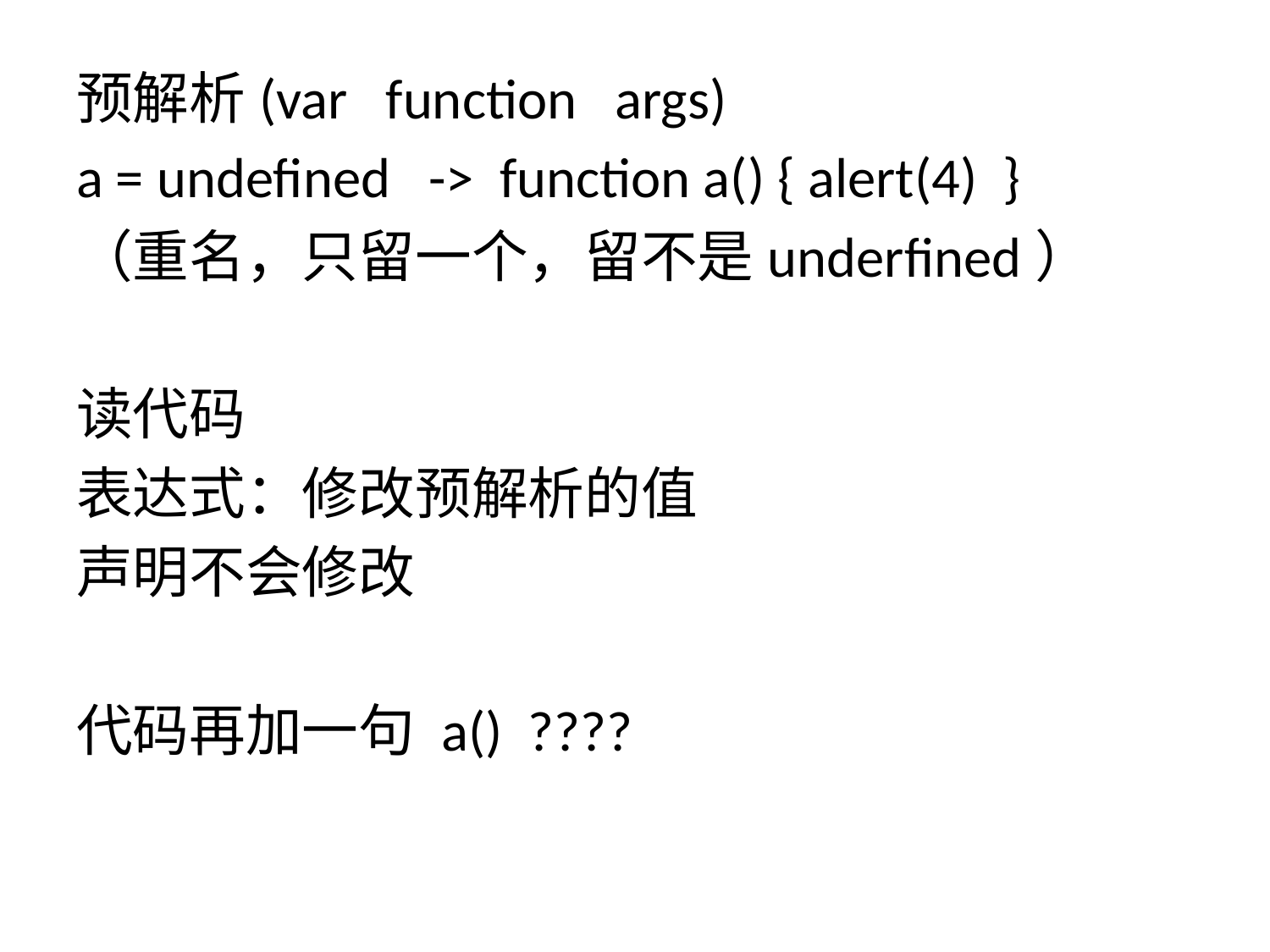

预解析(var   function   args)
a = undefined   ->  function a() { alert(4)  }
（重名，只留一个，留不是underfined）

读代码
表达式：修改预解析的值
声明不会修改

代码再加一句 a()  ????